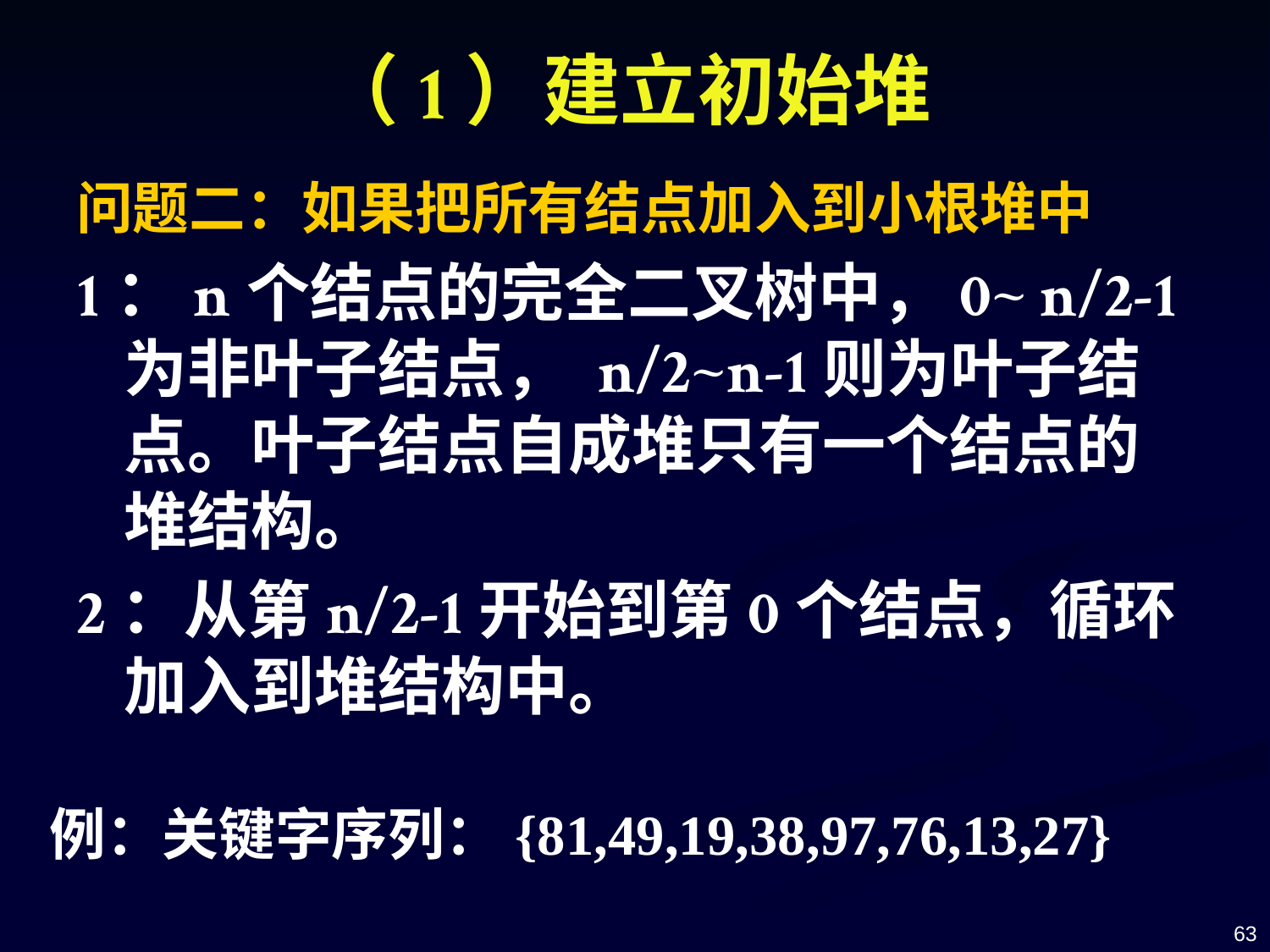

# （1）建立初始堆
问题二：如果把所有结点加入到小根堆中
1：n个结点的完全二叉树中，0~ n/2-1为非叶子结点， n/2~n-1则为叶子结点。叶子结点自成堆只有一个结点的堆结构。
2：从第n/2-1开始到第0个结点，循环加入到堆结构中。

例：关键字序列：{81,49,19,38,97,76,13,27}
63